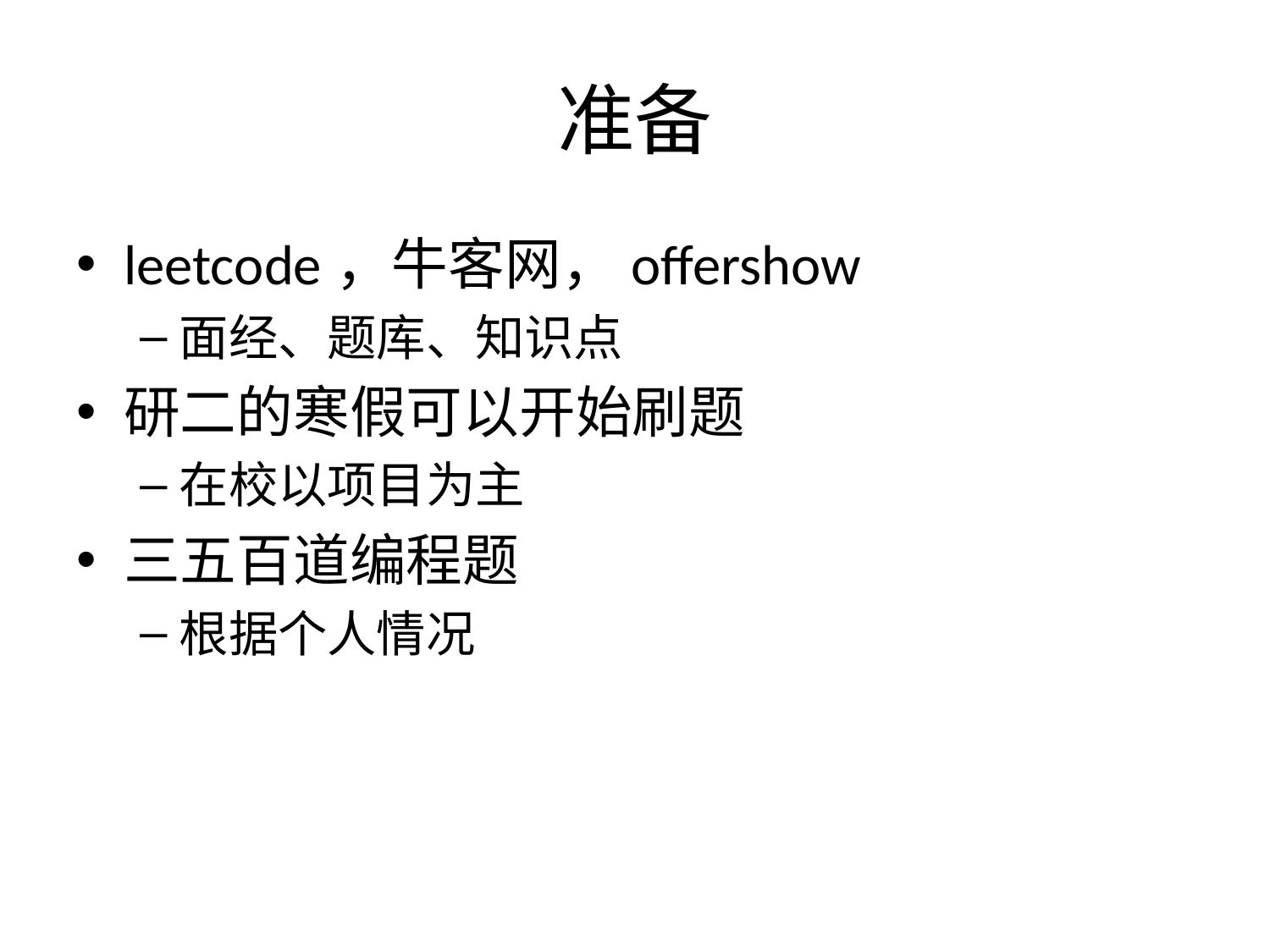

# 准备
leetcode，牛客网，offershow
面经、题库、知识点
研二的寒假可以开始刷题
在校以项目为主
三五百道编程题
根据个人情况